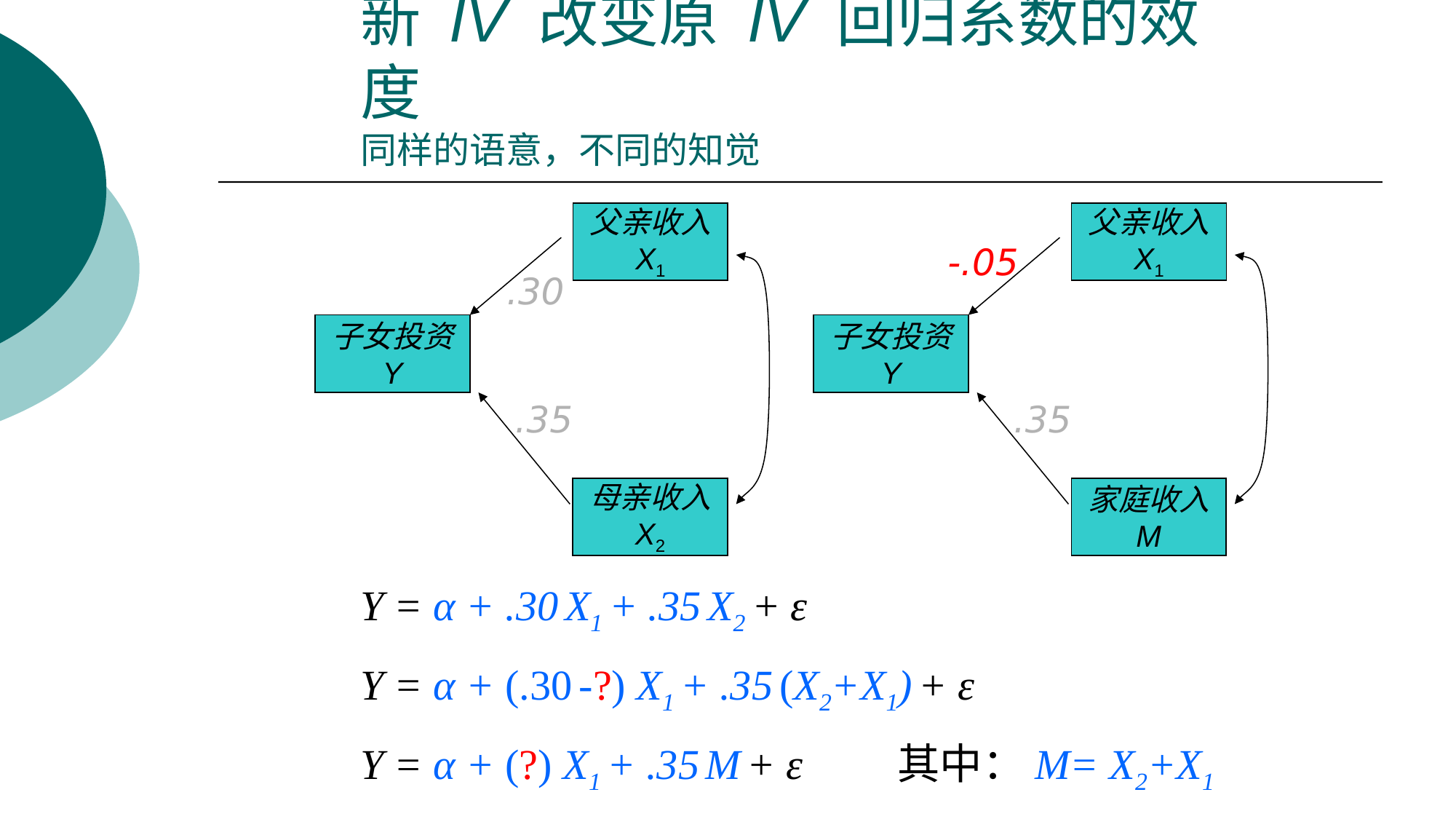

新 IV 改变原 IV 回归系数的效度
同样的语意，不同的知觉
父亲收入
X1
父亲收入
X1
-.05

.30
子女投资
Y
子女投资
Y
.35
.35

母亲收入
X2
家庭收入
M
Y = α + .30 X1 + .35 X2 + ε
Y = α + (.30 -?) X1 + .35 (X2+X1) + ε
Y = α + (?) X1 + .35 M + ε        其中：M= X2+X1